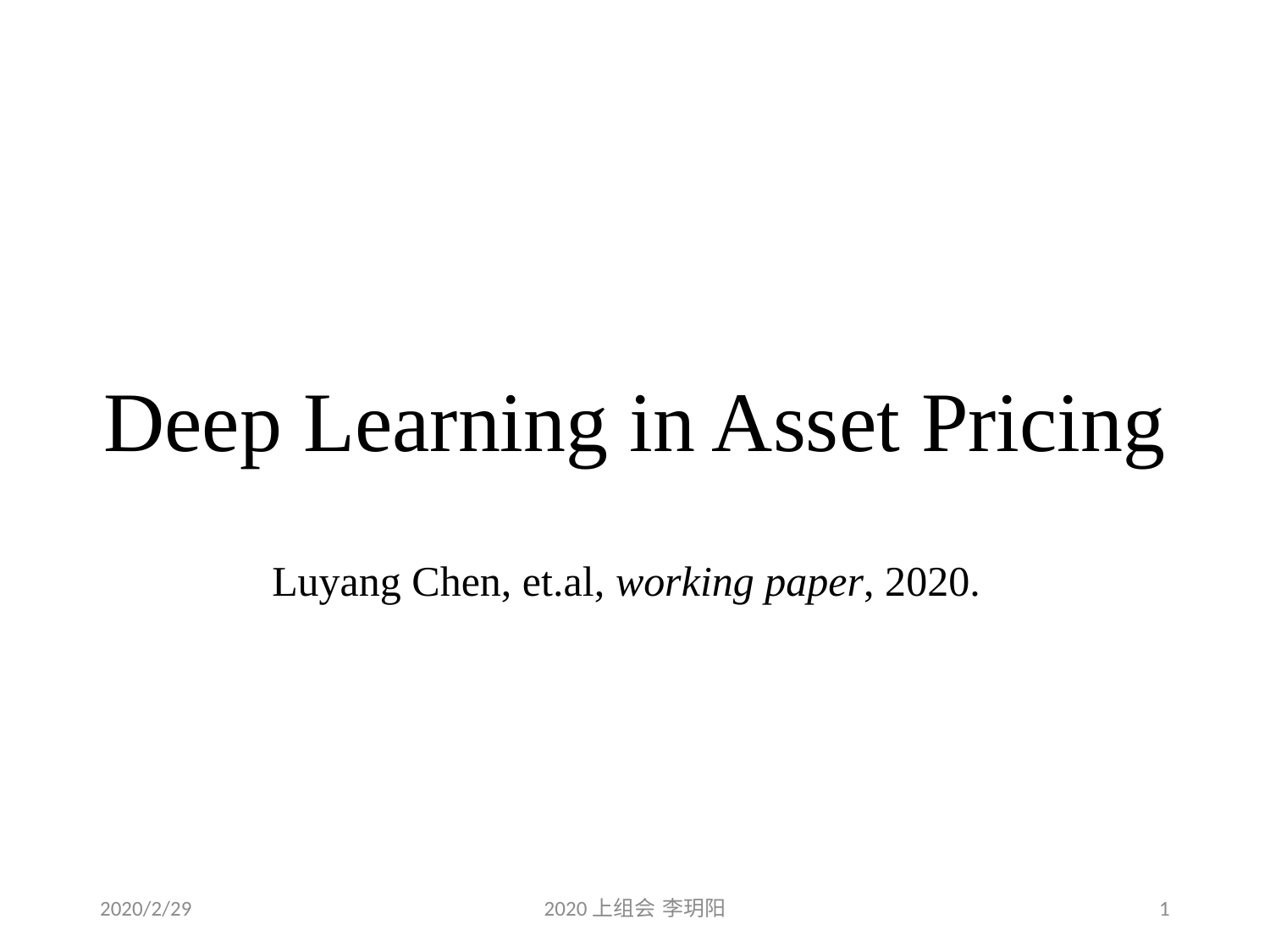

# Deep Learning in Asset Pricing
Luyang Chen, et.al, working paper, 2020.
2020/2/29
2020上组会 李玥阳
1